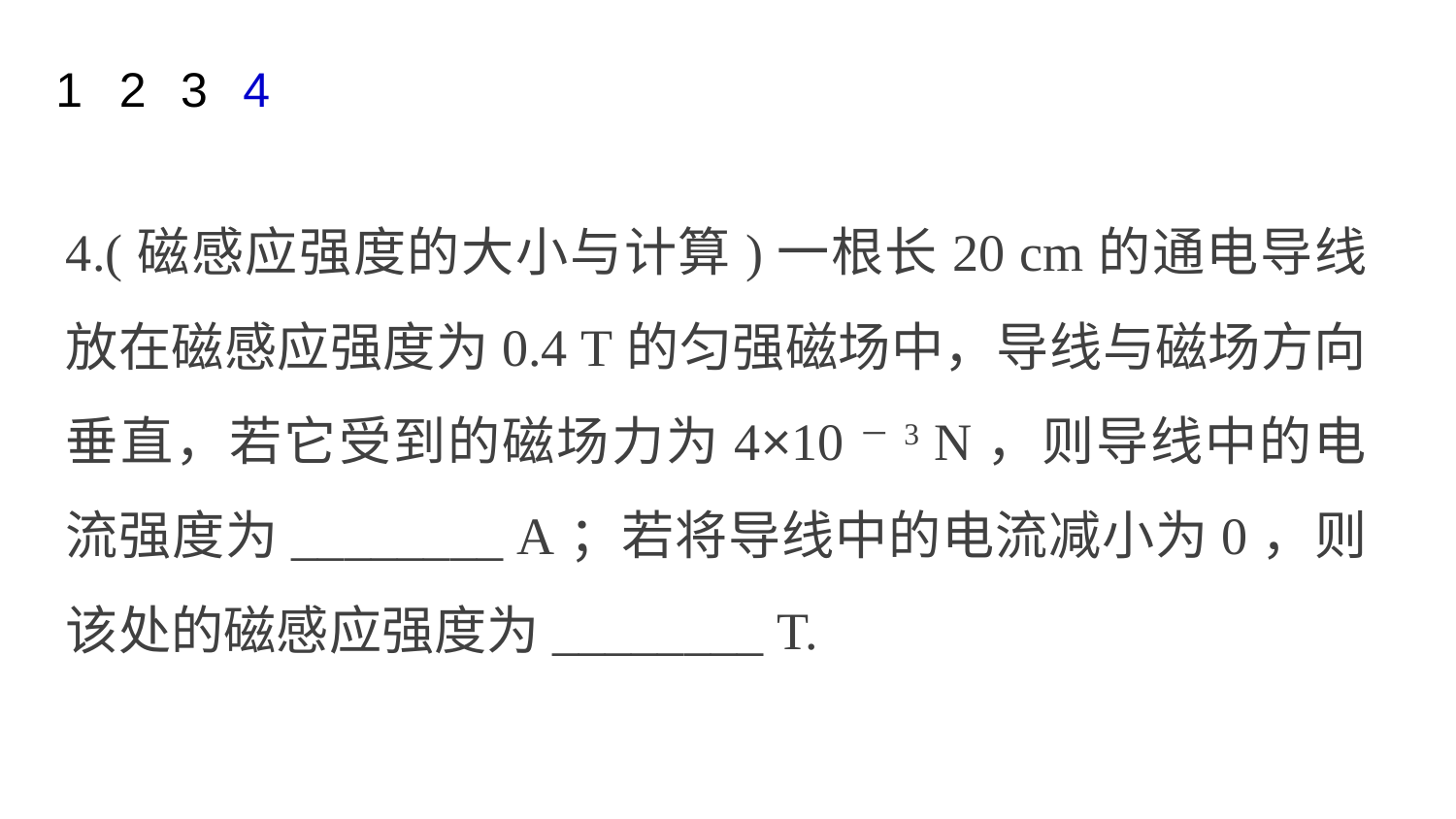

1
2
3
4
4.(磁感应强度的大小与计算)一根长20 cm的通电导线放在磁感应强度为0.4 T的匀强磁场中，导线与磁场方向垂直，若它受到的磁场力为4×10－3 N，则导线中的电流强度为________ A；若将导线中的电流减小为0，则该处的磁感应强度为________ T.